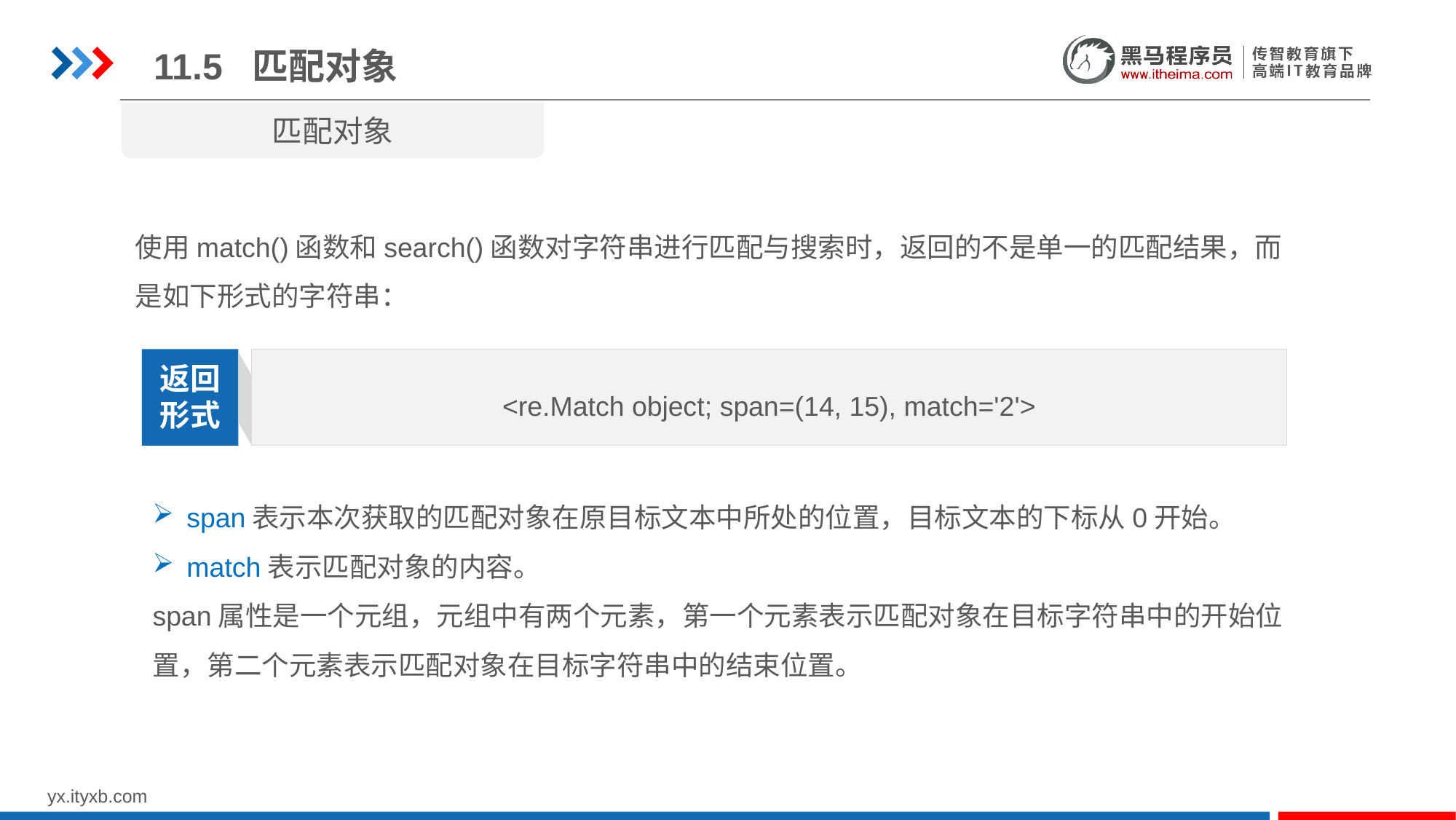

11.5  匹配对象

匹配对象
使用match()函数和search()函数对字符串进行匹配与搜索时，返回的不是单一的匹配结果，而是如下形式的字符串：

<re.Match object; span=(14, 15), match='2'>

返回
形式
span表示本次获取的匹配对象在原目标文本中所处的位置，目标文本的下标从0开始。
match表示匹配对象的内容。
span属性是一个元组，元组中有两个元素，第一个元素表示匹配对象在目标字符串中的开始位置，第二个元素表示匹配对象在目标字符串中的结束位置。